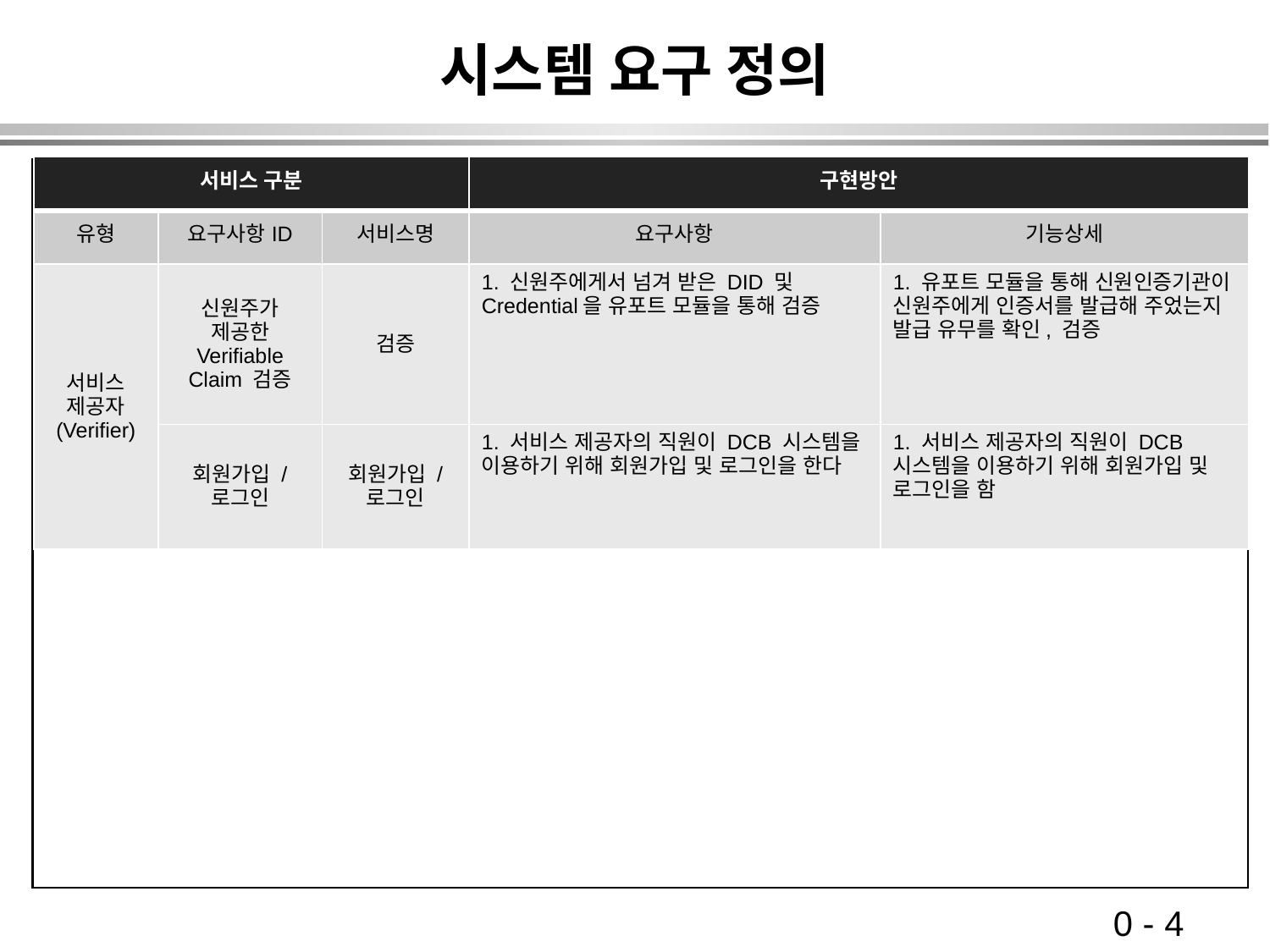

# 시스템 요구 정의
| 서비스 구분 |  |  | 구현방안 |  |
| --- | --- | --- | --- | --- |
| 유형 | 요구사항ID | 서비스명 | 요구사항 | 기능상세 |
| 서비스 제공자 (Verifier) | 신원주가 제공한 Verifiable Claim 검증 | 검증 | 1. 신원주에게서 넘겨 받은 DID 및 Credential을 유포트 모듈을 통해 검증 | 1. 유포트 모듈을 통해 신원인증기관이 신원주에게 인증서를 발급해 주었는지 발급 유무를 확인, 검증 |
|  | 회원가입 / 로그인 | 회원가입 / 로그인 | 1. 서비스 제공자의 직원이 DCB 시스템을 이용하기 위해 회원가입 및 로그인을 한다 | 1. 서비스 제공자의 직원이 DCB 시스템을 이용하기 위해 회원가입 및 로그인을 함 |